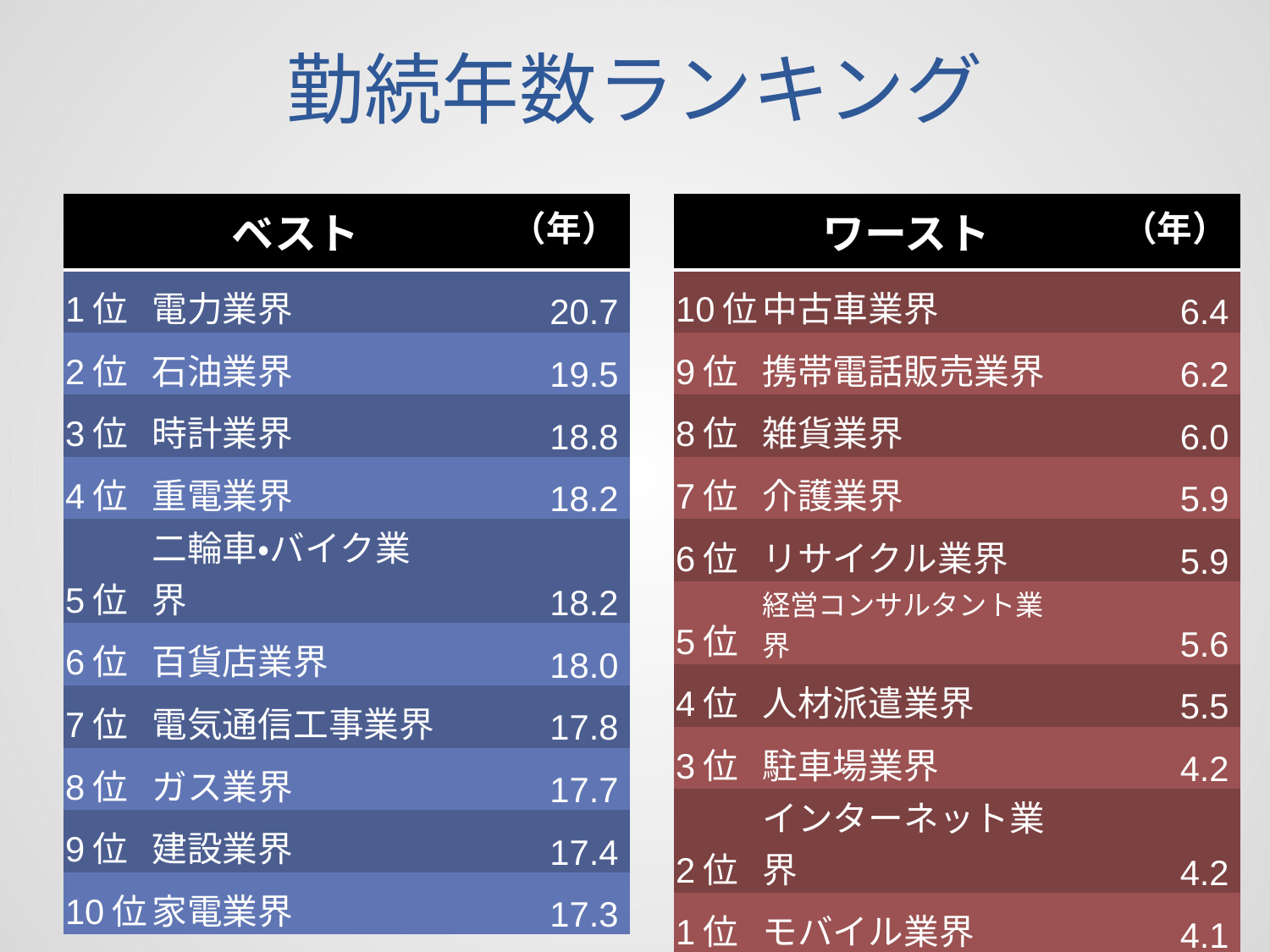

# 勤続年数ランキング
|  | ベスト | （年） |
| --- | --- | --- |
| 1位 | 電力業界 | 20.7 |
| 2位 | 石油業界 | 19.5 |
| 3位 | 時計業界 | 18.8 |
| 4位 | 重電業界 | 18.2 |
| 5位 | 二輪車・バイク業界 | 18.2 |
| 6位 | 百貨店業界 | 18.0 |
| 7位 | 電気通信工事業界 | 17.8 |
| 8位 | ガス業界 | 17.7 |
| 9位 | 建設業界 | 17.4 |
| 10位 | 家電業界 | 17.3 |
|  | ワースト | （年） |
| --- | --- | --- |
| 10位 | 中古車業界 | 6.4 |
| 9位 | 携帯電話販売業界 | 6.2 |
| 8位 | 雑貨業界 | 6.0 |
| 7位 | 介護業界 | 5.9 |
| 6位 | リサイクル業界 | 5.9 |
| 5位 | 経営コンサルタント業界 | 5.6 |
| 4位 | 人材派遣業界 | 5.5 |
| 3位 | 駐車場業界 | 4.2 |
| 2位 | インターネット業界 | 4.2 |
| 1位 | モバイル業界 | 4.1 |